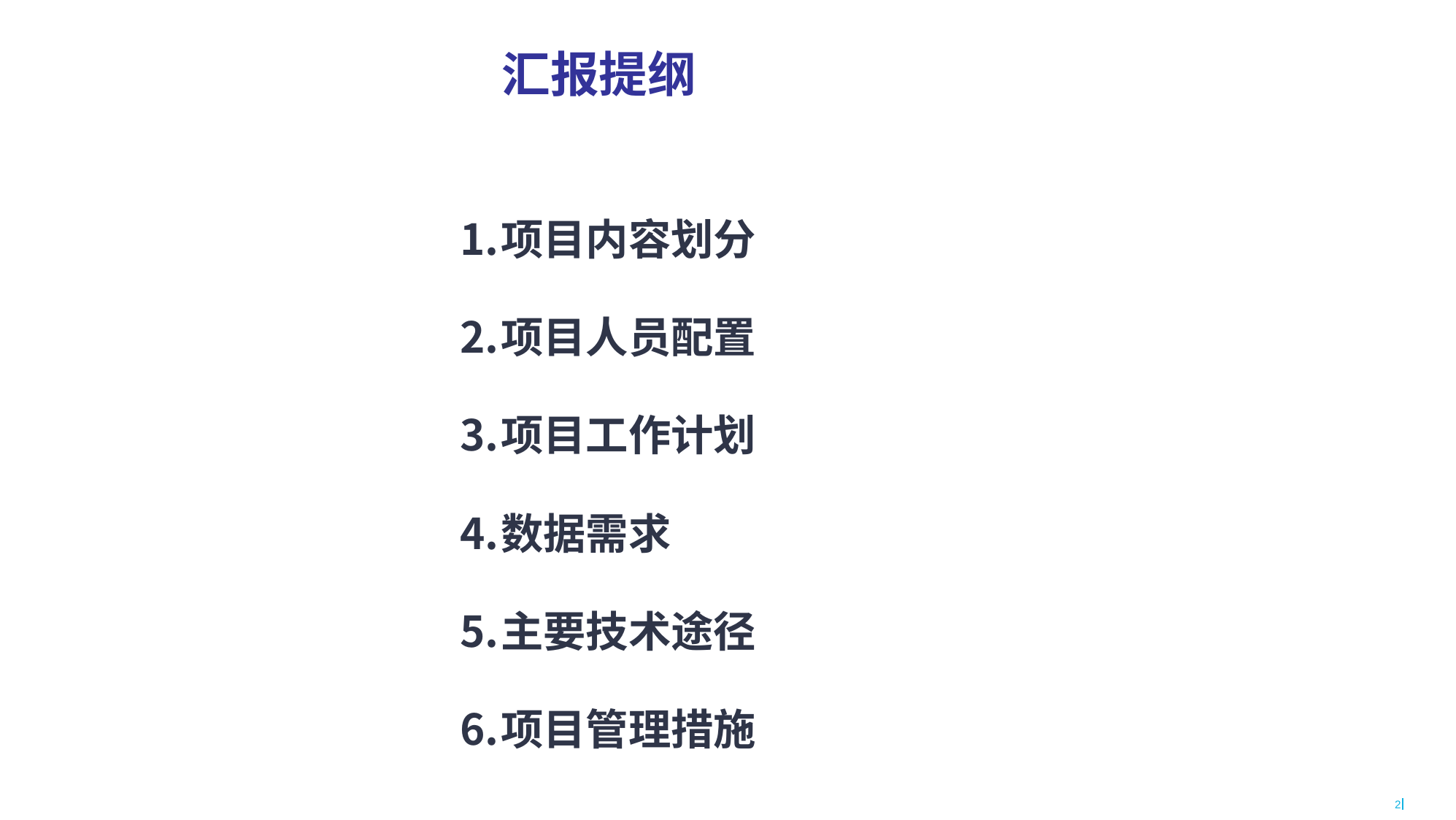

# 汇报提纲
项目内容划分
项目人员配置
项目工作计划
数据需求
主要技术途径
项目管理措施